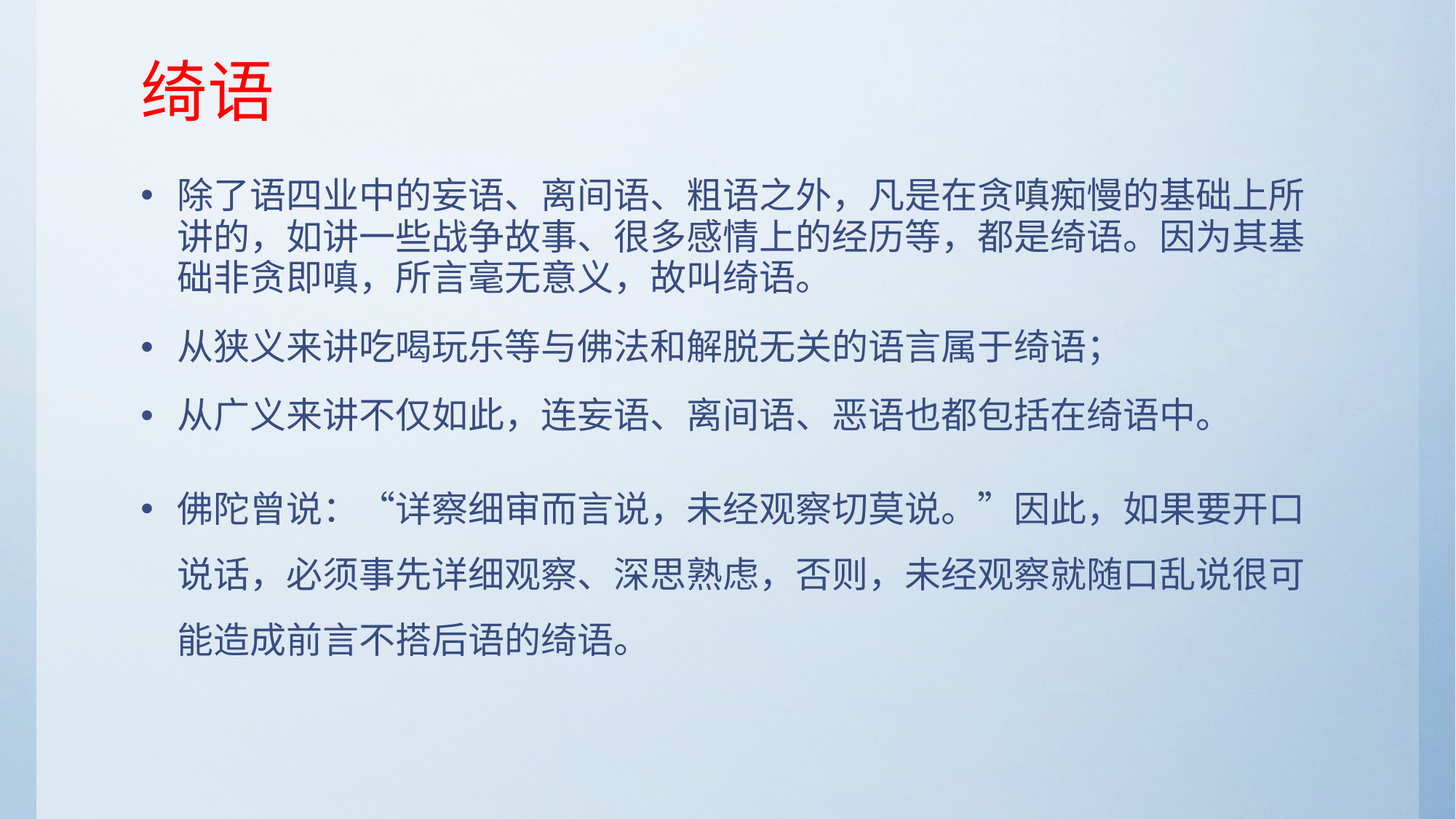

# 绮语
除了语四业中的妄语、离间语、粗语之外，凡是在贪嗔痴慢的基础上所讲的，如讲一些战争故事、很多感情上的经历等，都是绮语。因为其基础非贪即嗔，所言毫无意义，故叫绮语。
从狭义来讲吃喝玩乐等与佛法和解脱无关的语言属于绮语；
从广义来讲不仅如此，连妄语、离间语、恶语也都包括在绮语中。
佛陀曾说：“详察细审而言说，未经观察切莫说。”因此，如果要开口说话，必须事先详细观察、深思熟虑，否则，未经观察就随口乱说很可能造成前言不搭后语的绮语。